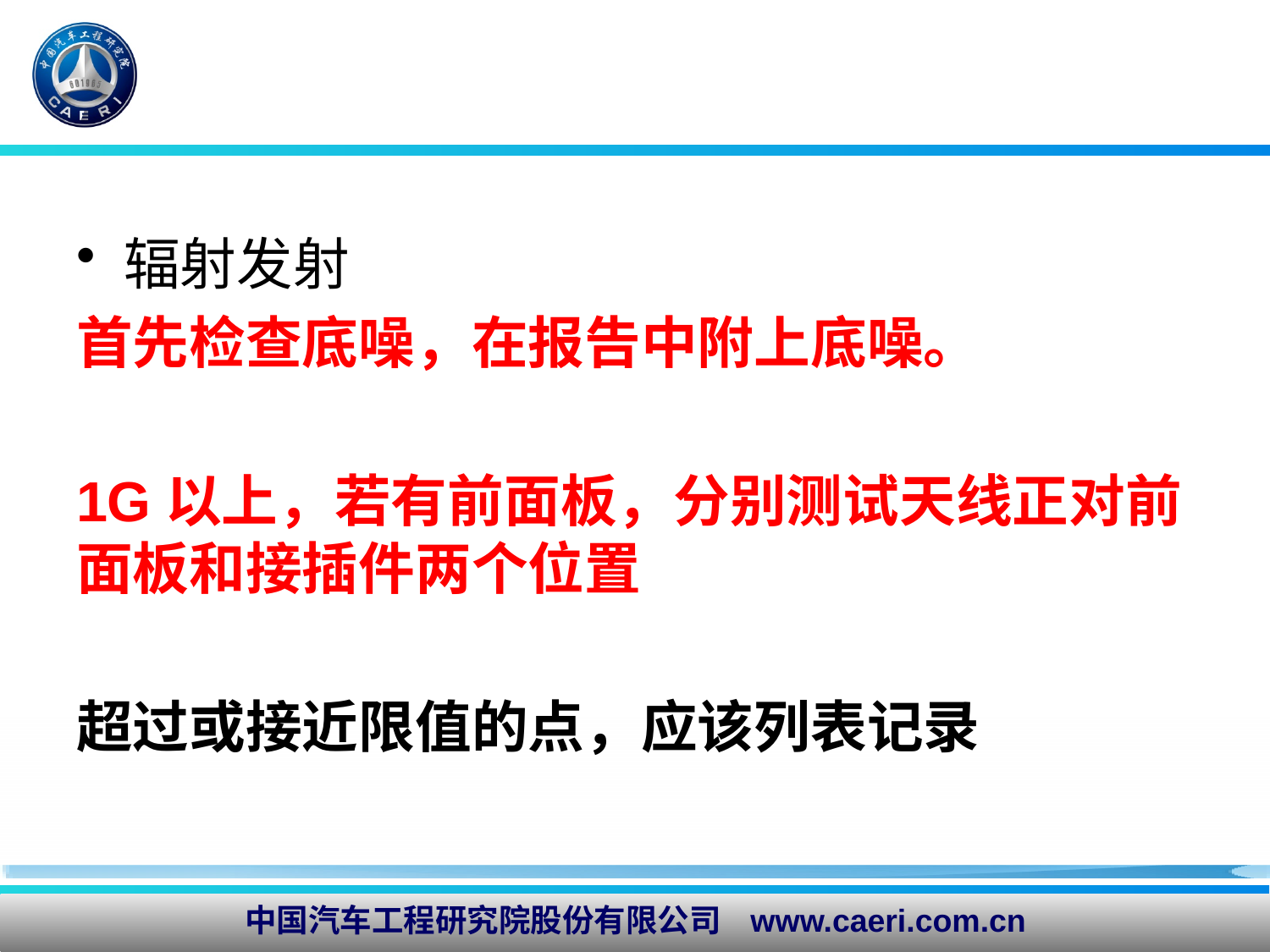

辐射发射
首先检查底噪，在报告中附上底噪。

1G以上，若有前面板，分别测试天线正对前面板和接插件两个位置

超过或接近限值的点，应该列表记录